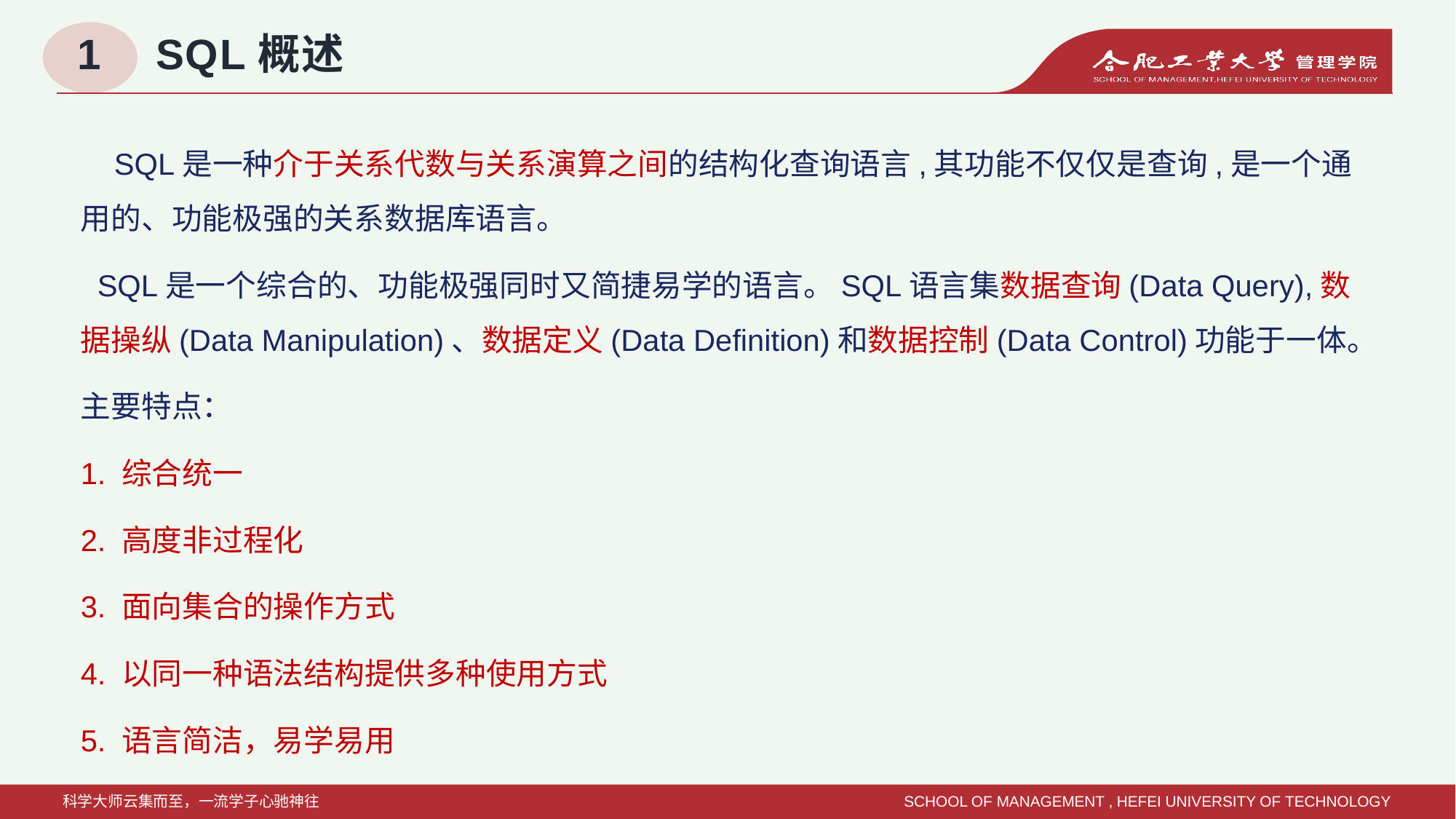

# 1    SQL概述
    SQL是一种介于关系代数与关系演算之间的结构化查询语言,其功能不仅仅是查询,是一个通用的、功能极强的关系数据库语言。
  SQL是一个综合的、功能极强同时又简捷易学的语言。SQL语言集数据查询(Data Query),数据操纵(Data Manipulation)、数据定义(Data Definition)和数据控制(Data Control)功能于一体。
主要特点：
1. 综合统一
2. 高度非过程化
3. 面向集合的操作方式
4. 以同一种语法结构提供多种使用方式
5. 语言简洁，易学易用